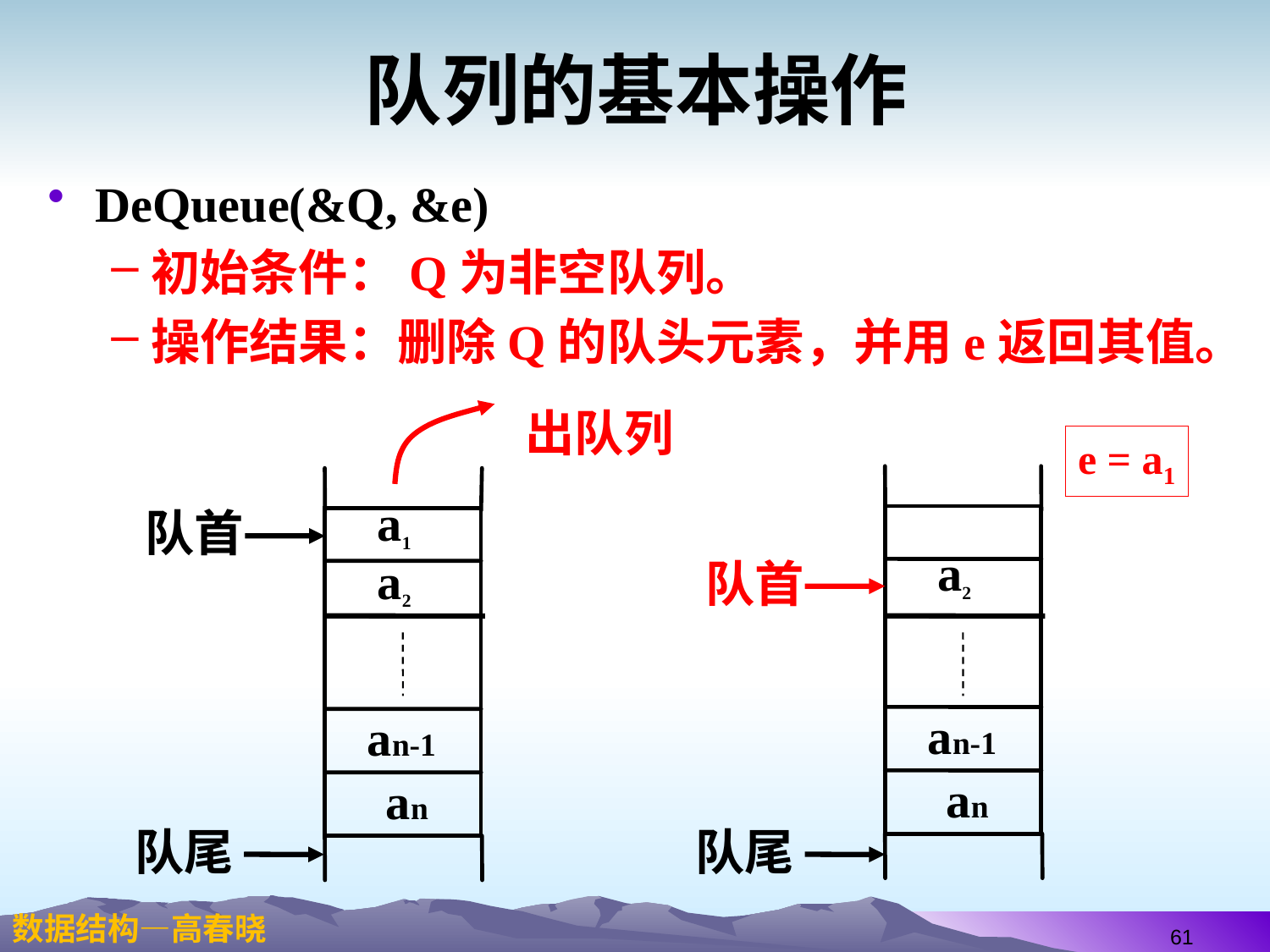

# 队列的基本操作
DeQueue(&Q, &e)
初始条件：Q为非空队列。
操作结果：删除Q的队头元素，并用e返回其值。

出队列

e = a1

a2
队首

an-1

an

队尾

a1

an-1

an

队首

a2

队尾

61